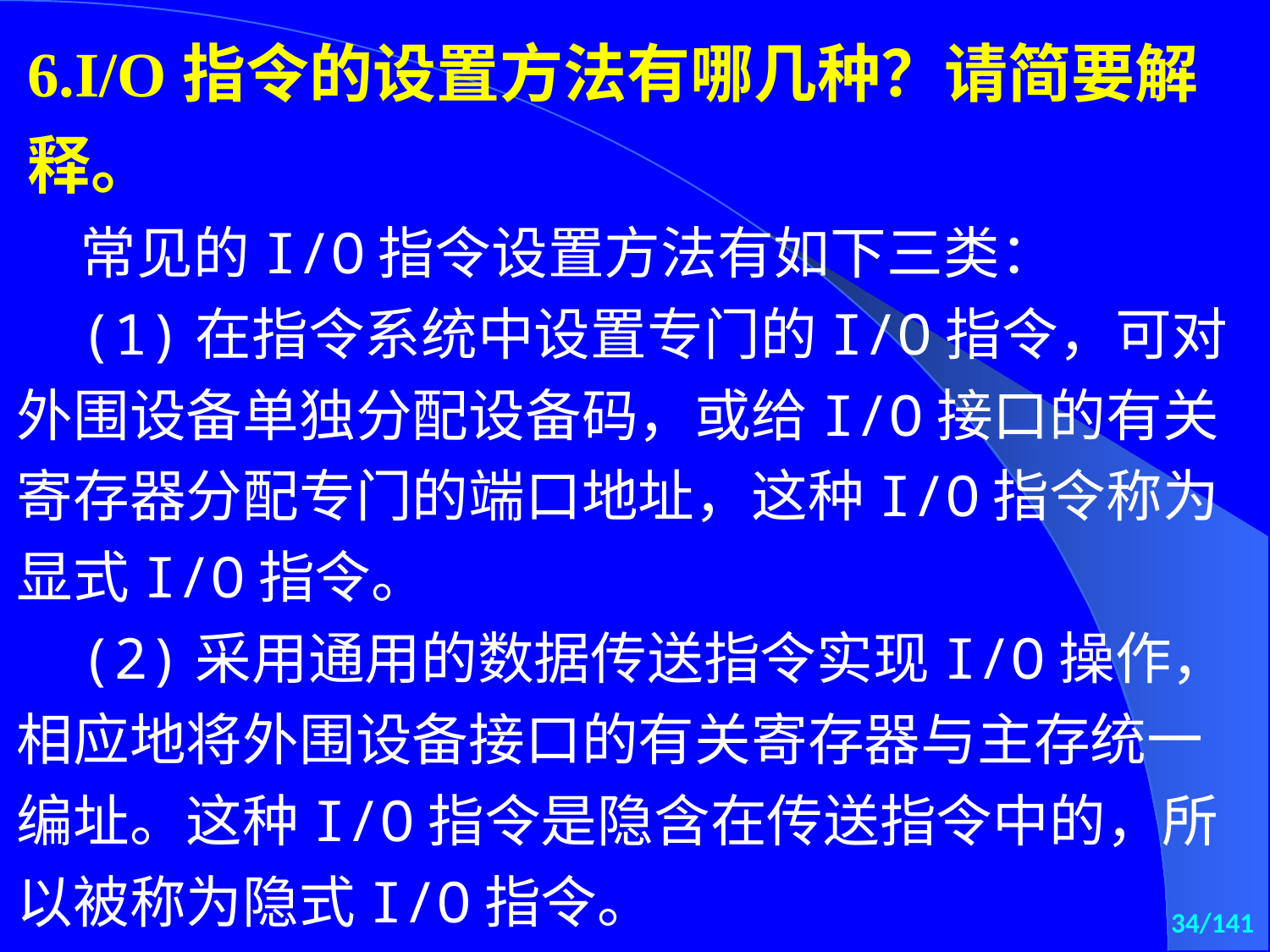

6.I/O指令的设置方法有哪几种？请简要解释。
常见的I/O指令设置方法有如下三类：
(1)在指令系统中设置专门的I/O指令，可对外围设备单独分配设备码，或给I/O接口的有关寄存器分配专门的端口地址，这种I/O指令称为显式I/O指令。
(2)采用通用的数据传送指令实现I/O操作，相应地将外围设备接口的有关寄存器与主存统一编址。这种I/O指令是隐含在传送指令中的，所以被称为隐式I/O指令。

34/141